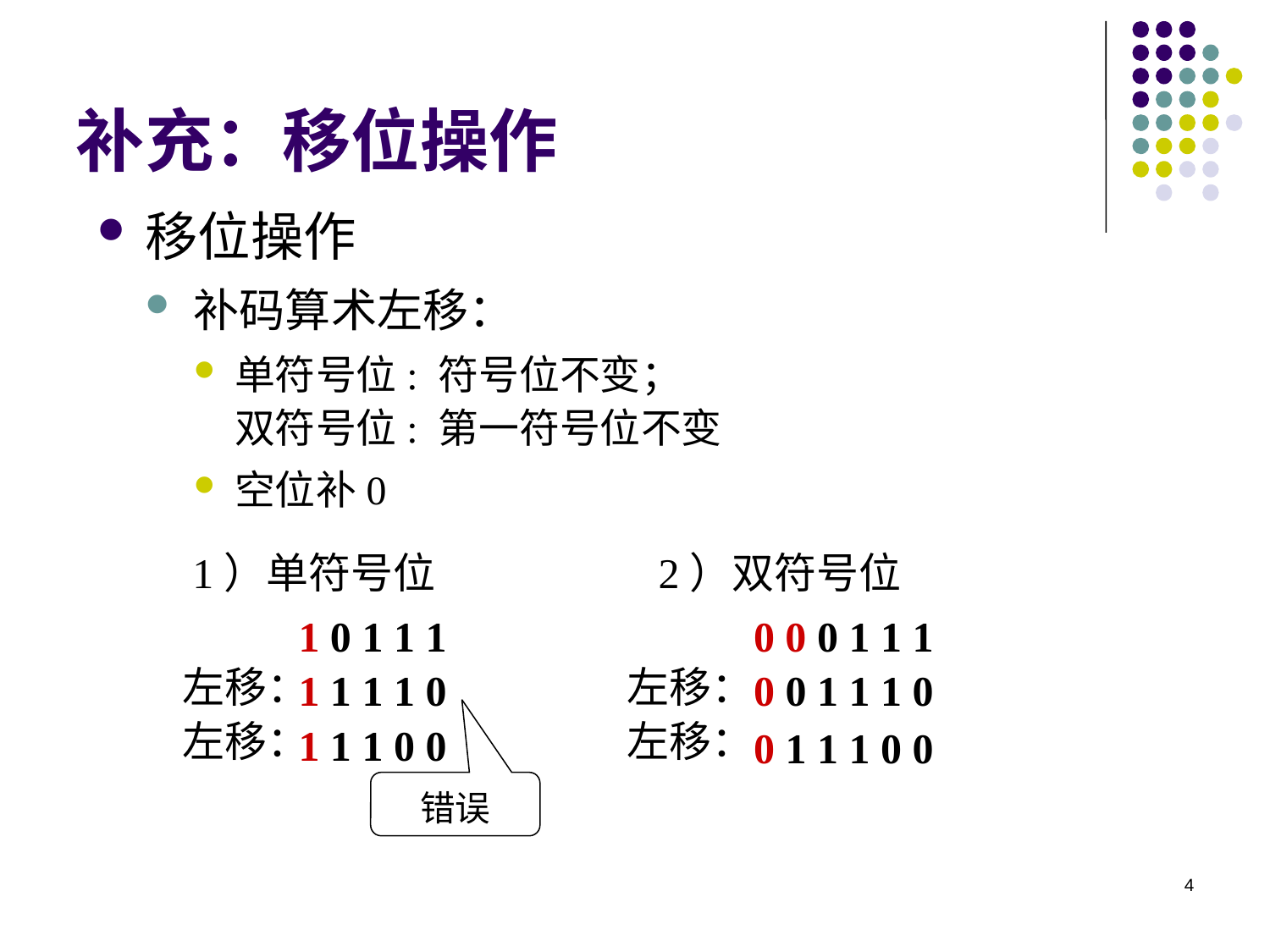

补充：移位操作
移位操作
补码算术左移：
单符号位: 符号位不变；
双符号位: 第一符号位不变
空位补0

1）单符号位
2）双符号位
1 0 1 1 1
0 0 0 1 1 1
左移：
左移：
1 1 1 1 0
0 0 1 1 1 0
左移：
左移：
1 1 1 0 0
0 1 1 1 0 0
错误

4